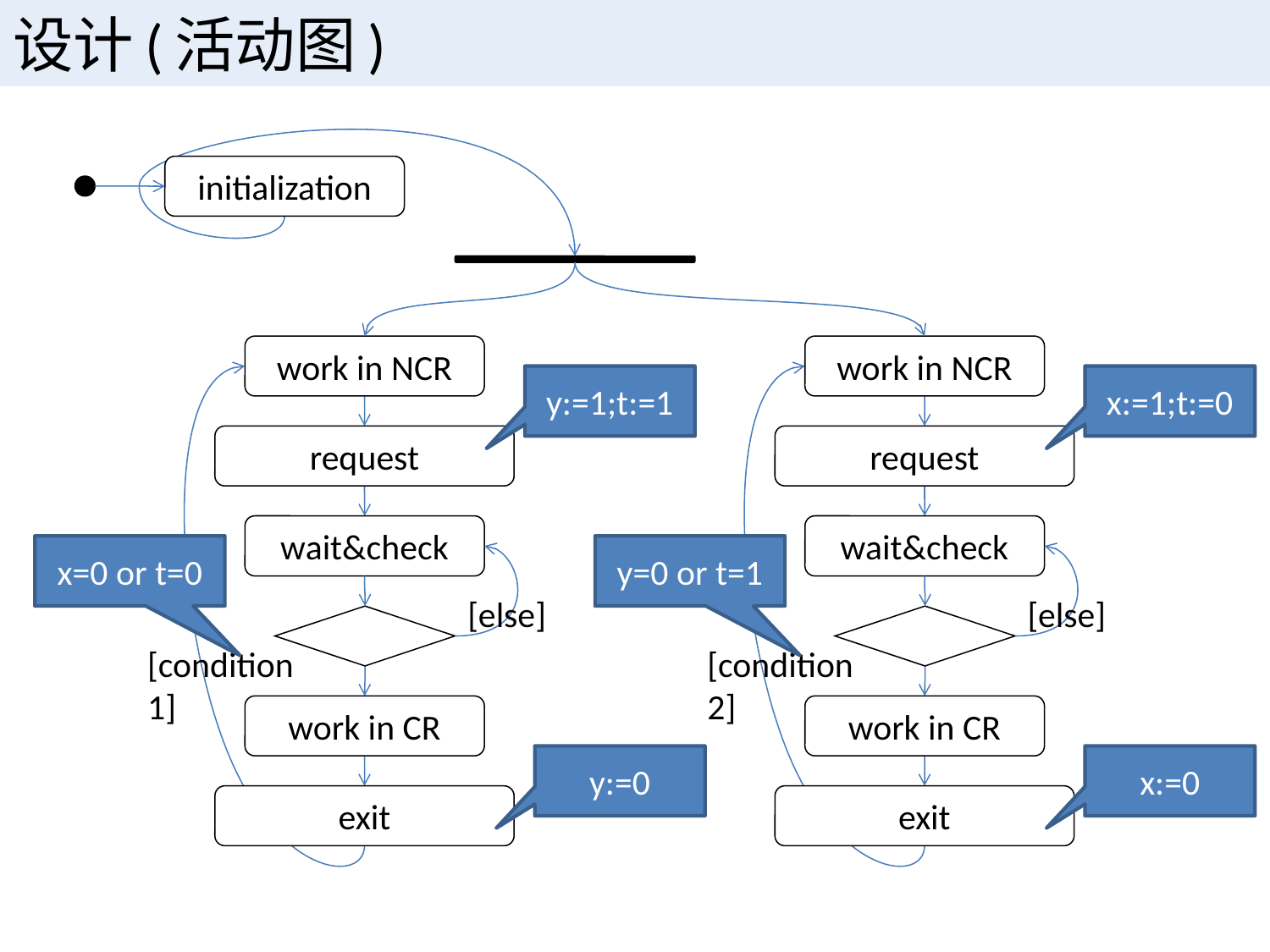

# 设计(活动图)
initialization

work in NCR
work in NCR
y:=1;t:=1
x:=1;t:=0
request
request
wait&check
wait&check
x=0 or t=0
y=0 or t=1
[else]
[else]

[condition 1]
[condition 2]
work in CR
work in CR
y:=0
x:=0
exit
exit